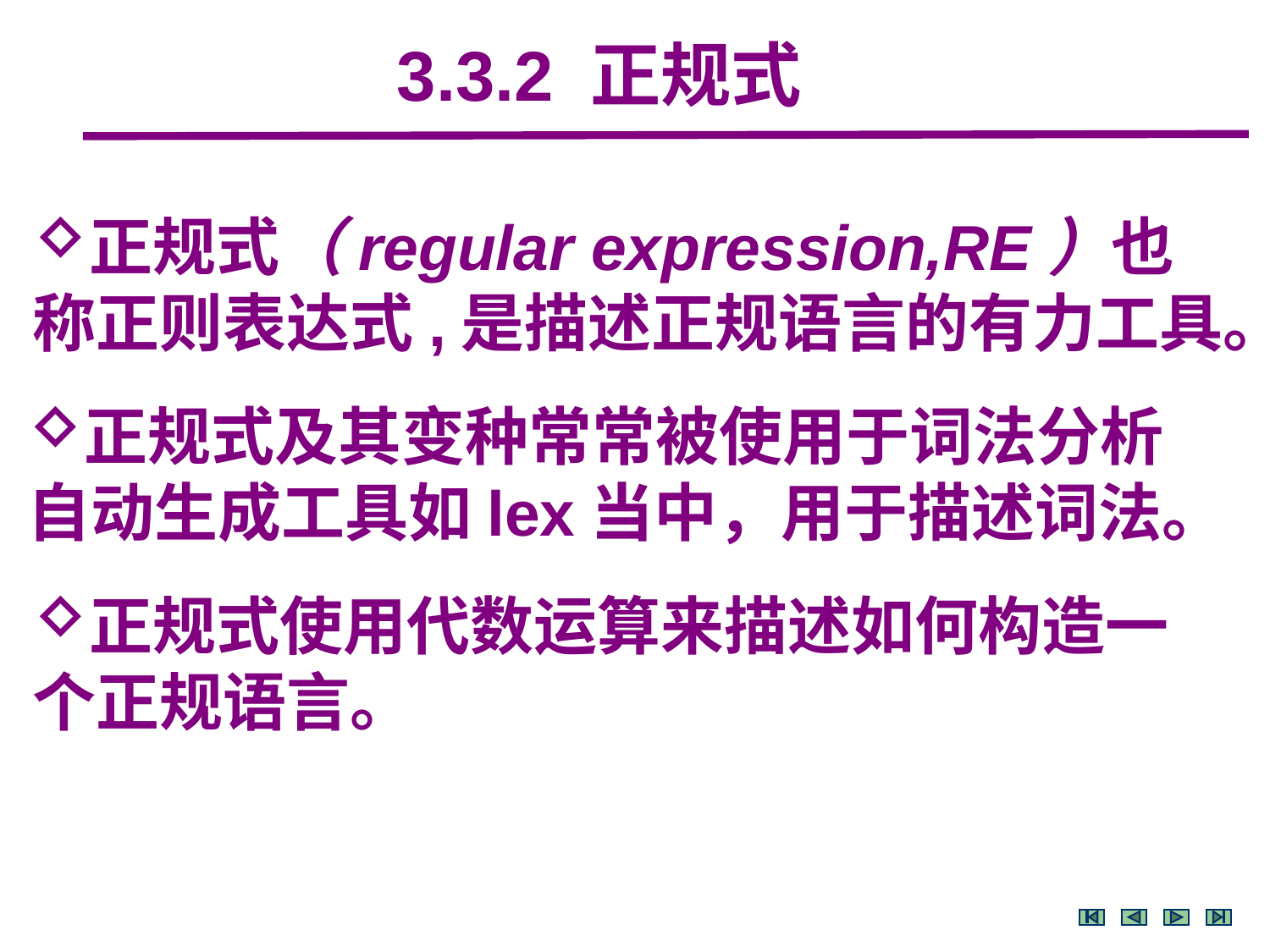

3.3.2 正规式
正规式（regular expression,RE）也称正则表达式,是描述正规语言的有力工具。
正规式及其变种常常被使用于词法分析自动生成工具如lex当中，用于描述词法。
正规式使用代数运算来描述如何构造一个正规语言。